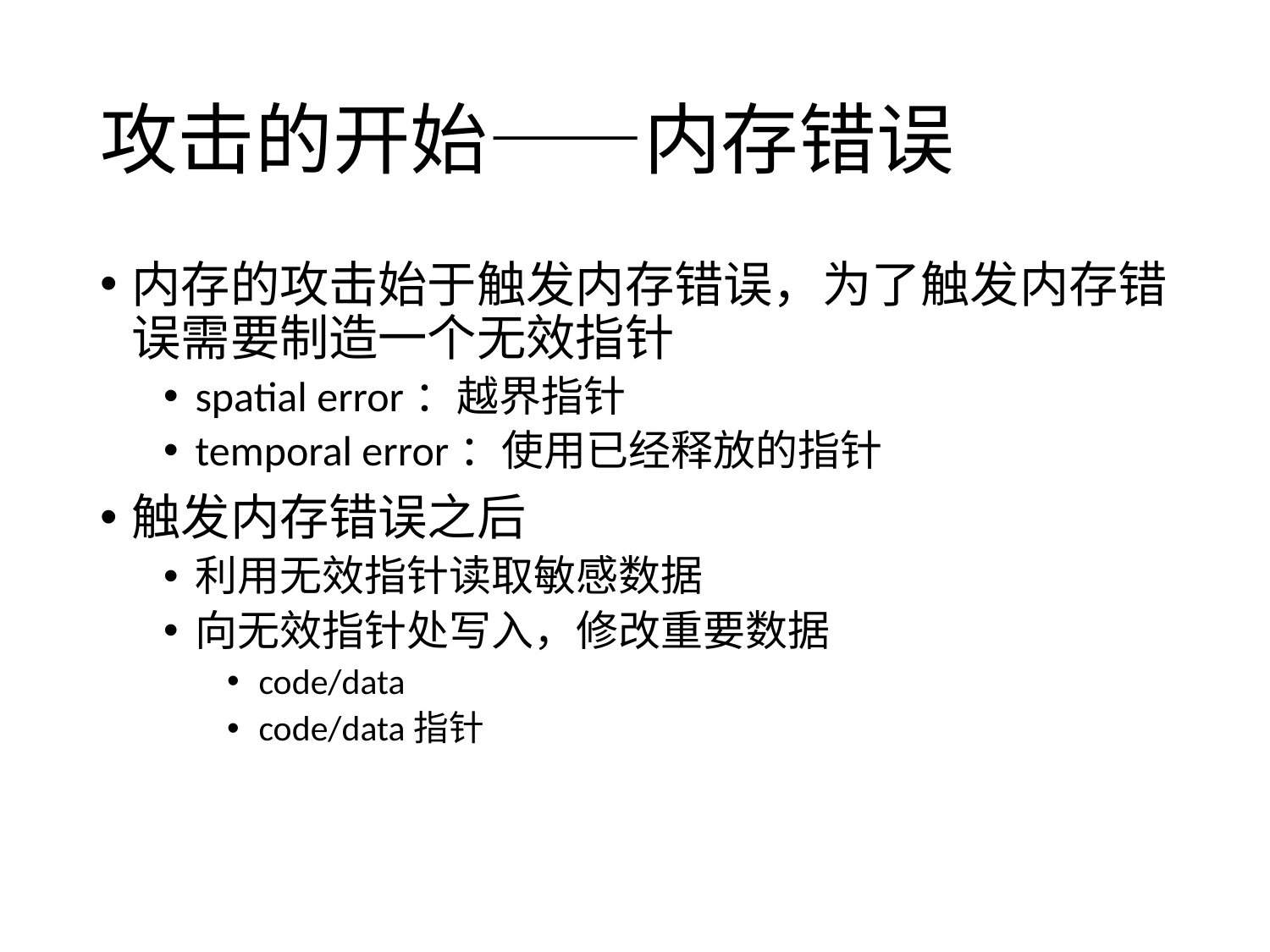

# 攻击的开始——内存错误
内存的攻击始于触发内存错误，为了触发内存错误需要制造一个无效指针
spatial error：越界指针
temporal error：使用已经释放的指针
触发内存错误之后
利用无效指针读取敏感数据
向无效指针处写入，修改重要数据
code/data
code/data指针